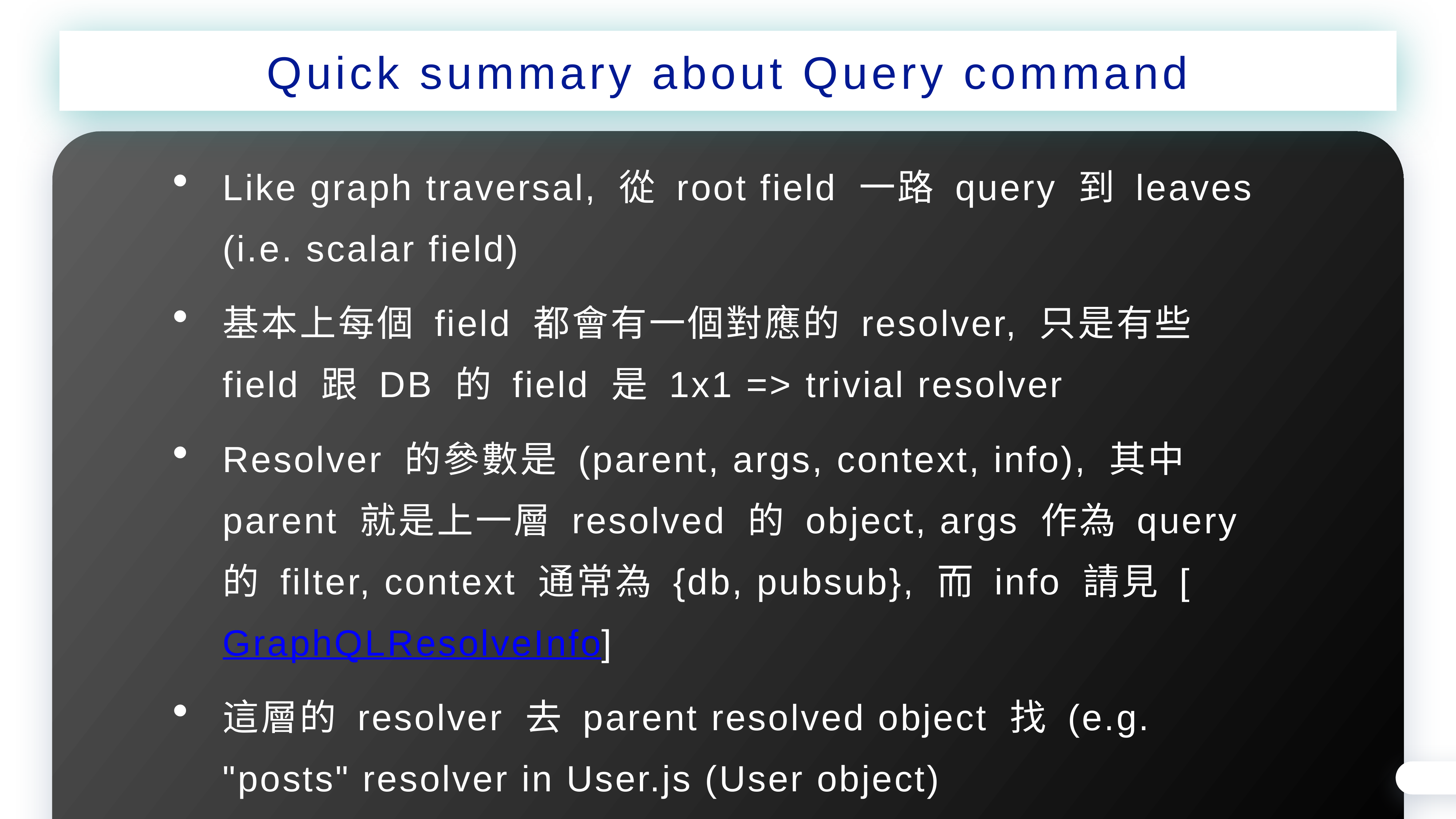

Quick summary about Query command
Like graph traversal, 從 root field 一路 query 到 leaves (i.e. scalar field)
基本上每個 field 都會有一個對應的 resolver, 只是有些 field 跟 DB 的 field 是 1x1 => trivial resolver
Resolver 的參數是 (parent, args, context, info), 其中 parent 就是上一層 resolved 的 object, args 作為 query 的 filter, context 通常為 {db, pubsub}, 而 info 請見 [GraphQLResolveInfo]
這層的 resolver 去 parent resolved object 找 (e.g. "posts" resolver in User.js (User object)
39